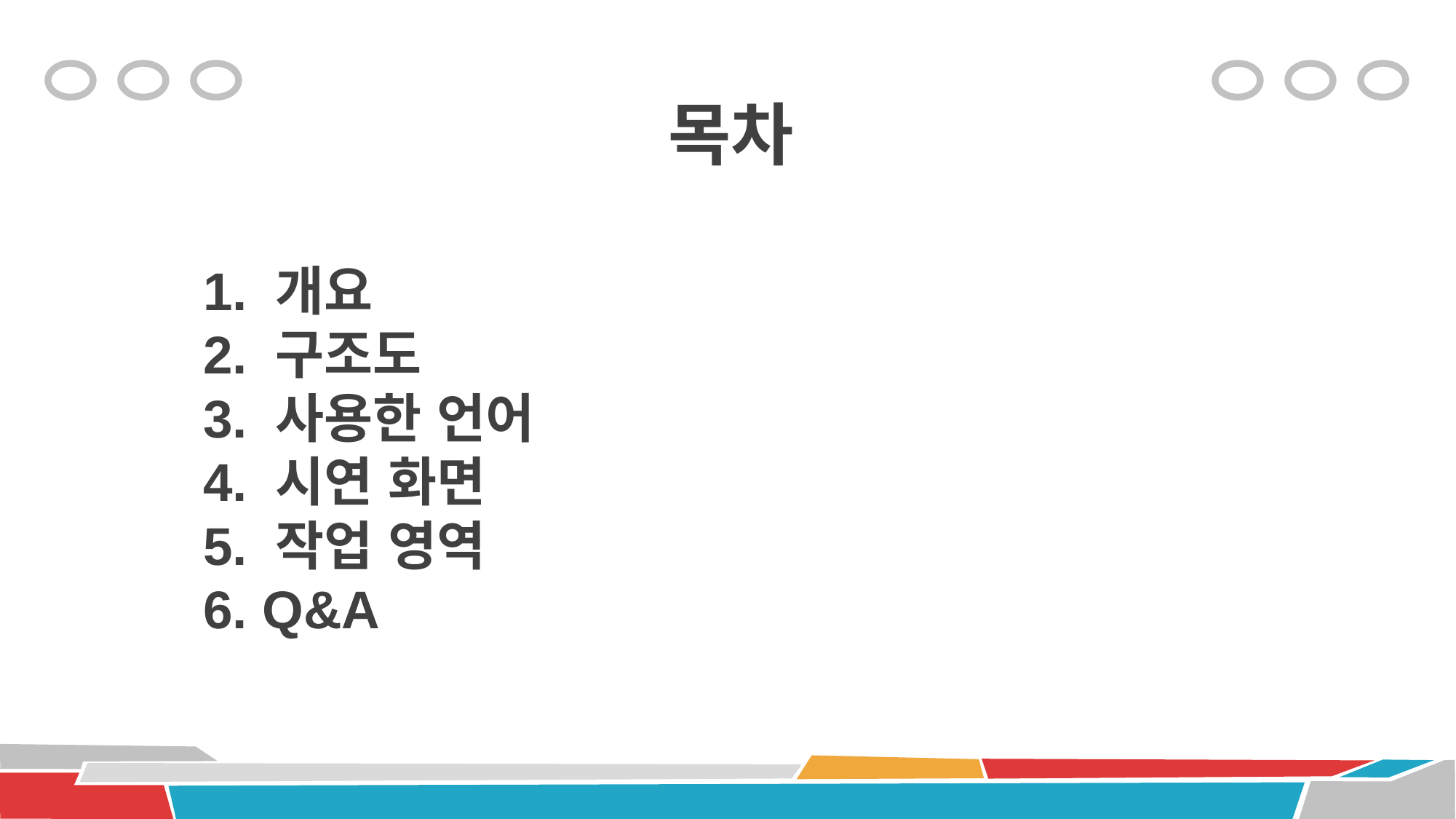

목차
1. 개요
2. 구조도
3. 사용한 언어
4. 시연 화면
5. 작업 영역
6. Q&A